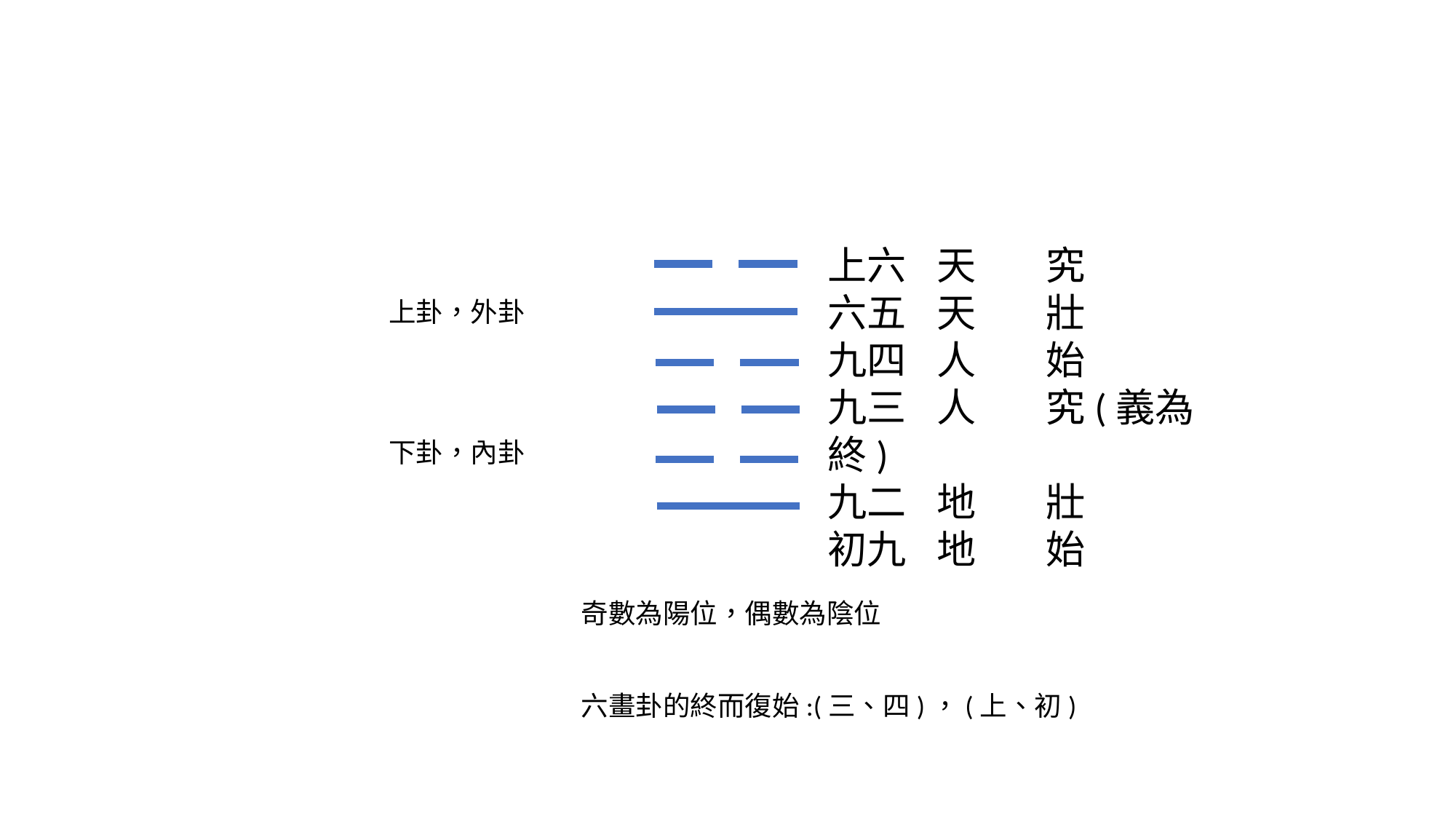

上六	天	究
六五	天	壯
九四	人	始
九三	人	究(義為終)
九二	地	壯
初九	地 	始

上卦，外卦
下卦，內卦
奇數為陽位，偶數為陰位
六畫卦的終而復始:(三、四)，(上、初)